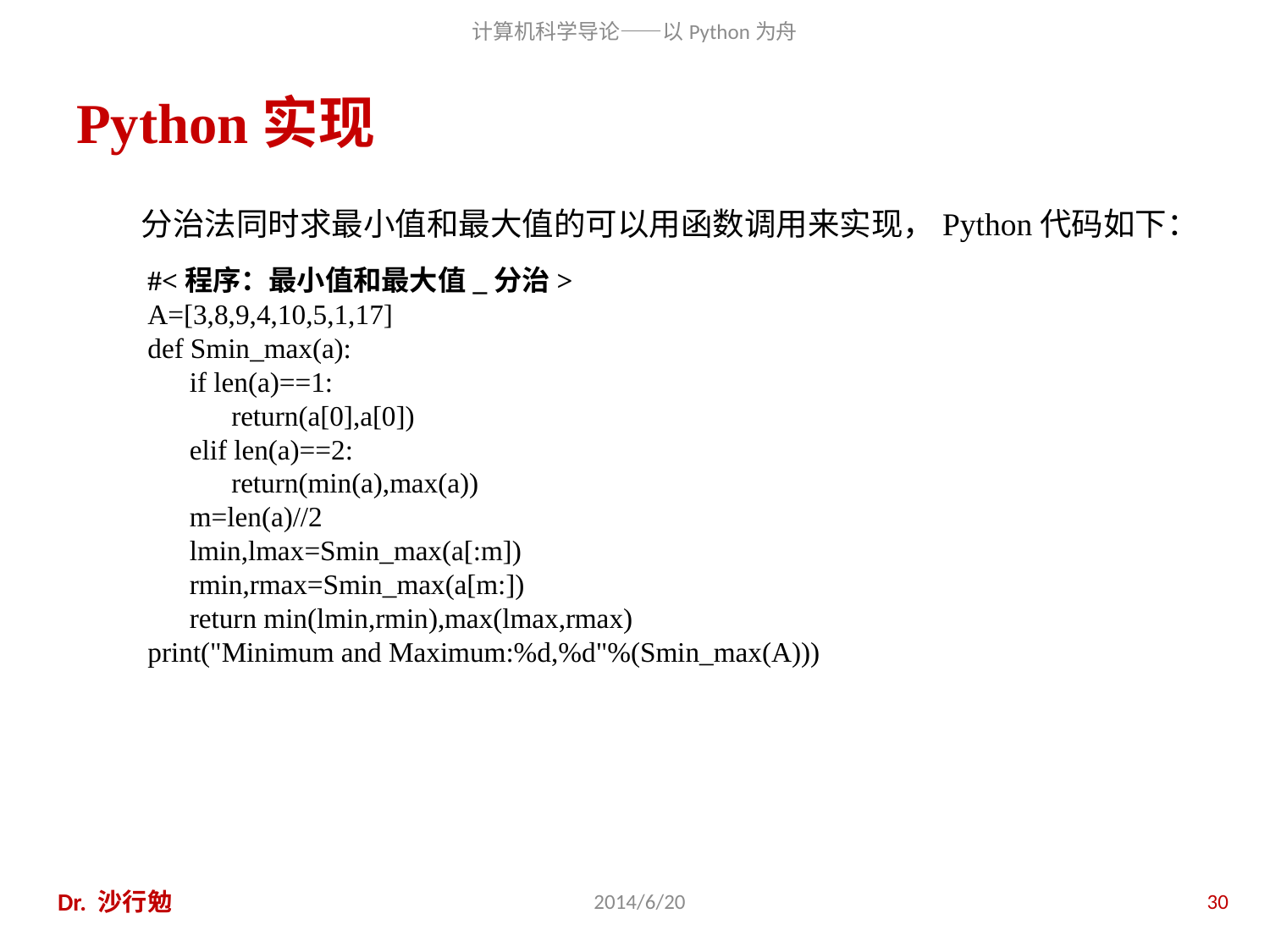

# Python实现
分治法同时求最小值和最大值的可以用函数调用来实现，Python代码如下：

#<程序：最小值和最大值_分治>
A=[3,8,9,4,10,5,1,17]
def Smin_max(a):
      if len(a)==1:
            return(a[0],a[0])
      elif len(a)==2:
            return(min(a),max(a))
      m=len(a)//2
      lmin,lmax=Smin_max(a[:m])
      rmin,rmax=Smin_max(a[m:])
      return min(lmin,rmin),max(lmax,rmax)
print("Minimum and Maximum:%d,%d"%(Smin_max(A)))
Dr. 沙行勉
2014/6/20
30